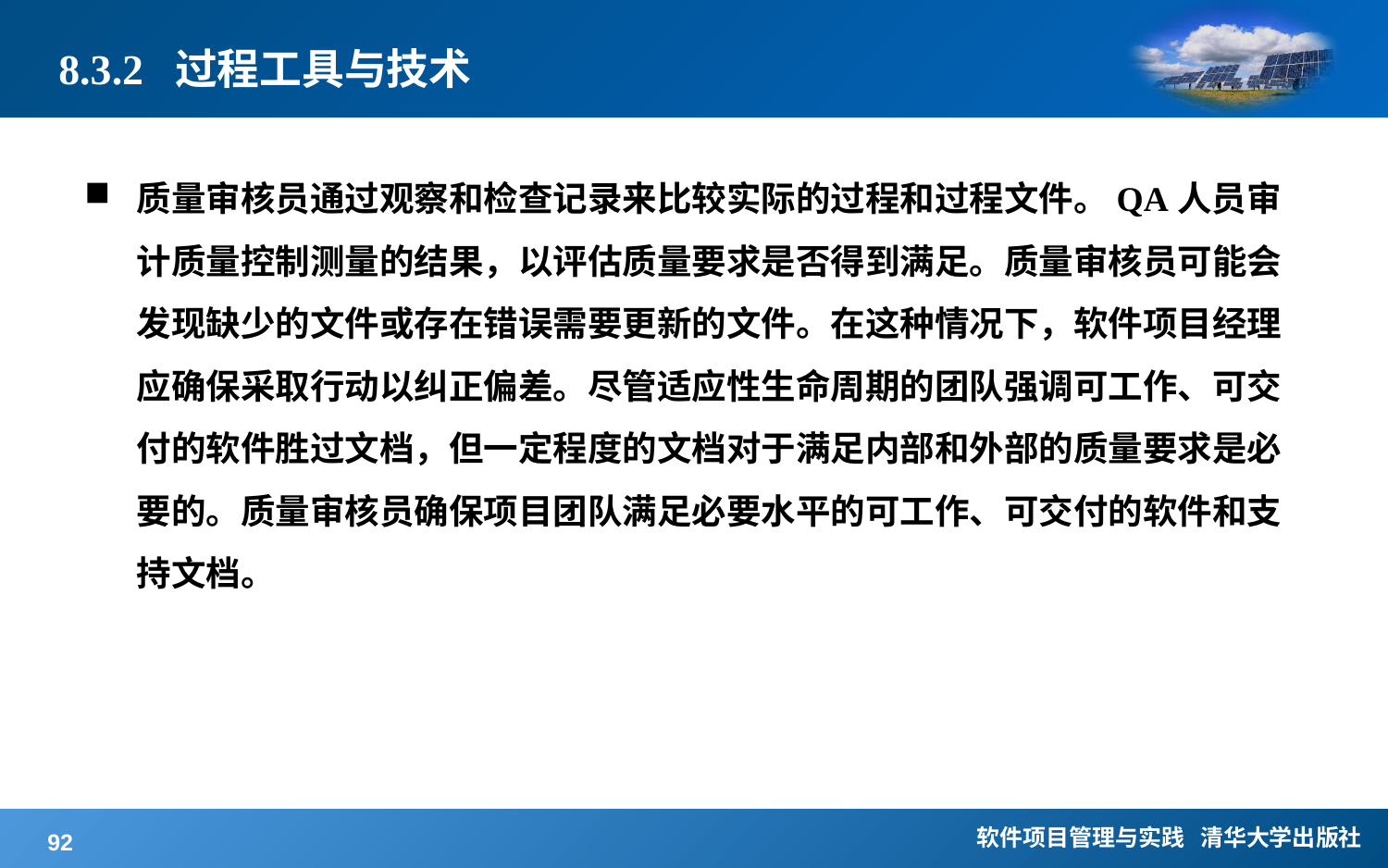

# 8.3.2  过程工具与技术
质量审核员通过观察和检查记录来比较实际的过程和过程文件。QA人员审计质量控制测量的结果，以评估质量要求是否得到满足。质量审核员可能会发现缺少的文件或存在错误需要更新的文件。在这种情况下，软件项目经理应确保采取行动以纠正偏差。尽管适应性生命周期的团队强调可工作、可交付的软件胜过文档，但一定程度的文档对于满足内部和外部的质量要求是必要的。质量审核员确保项目团队满足必要水平的可工作、可交付的软件和支持文档。